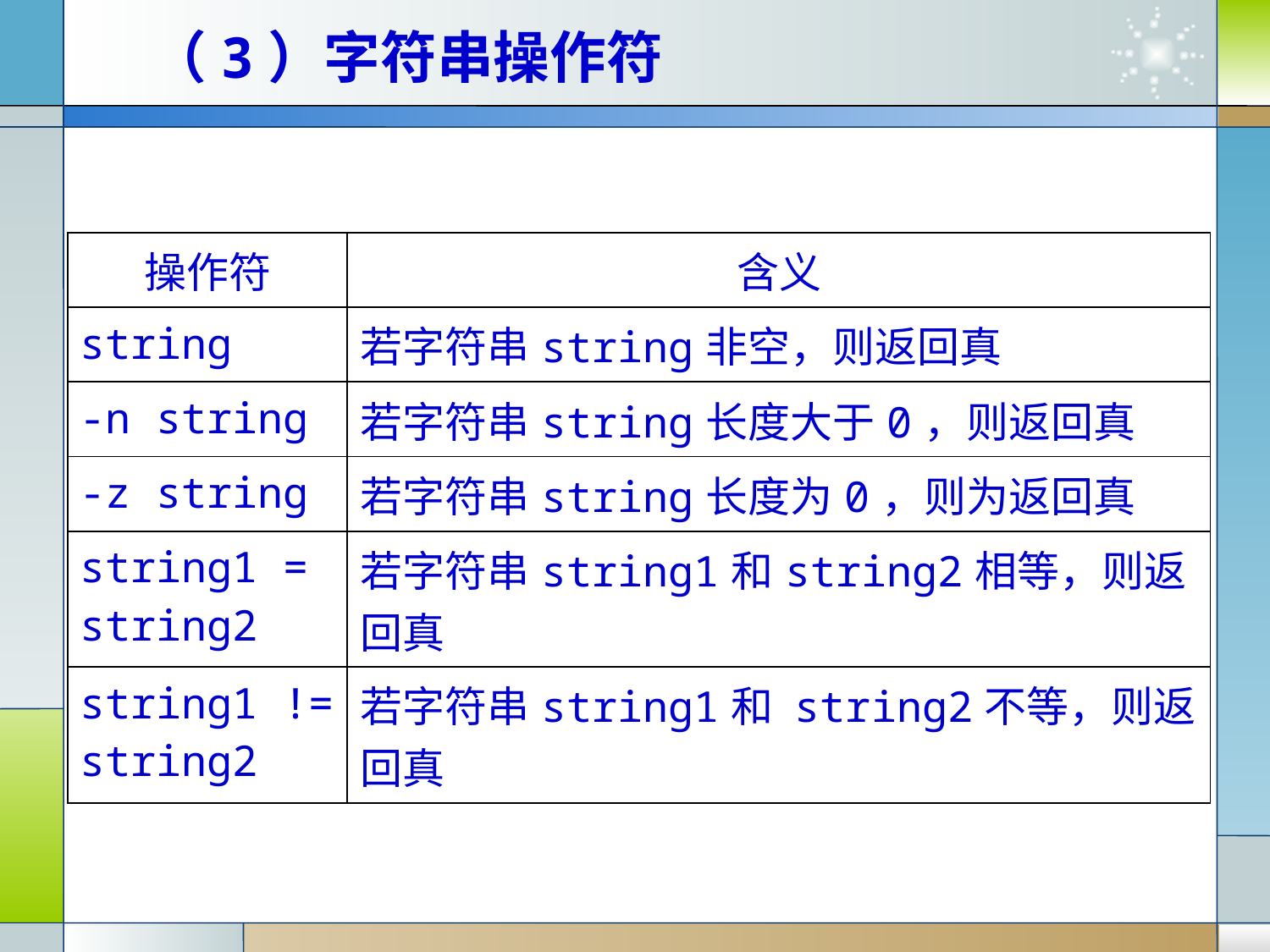

# （3）字符串操作符
| 操作符 | 含义 |
| --- | --- |
| string | 若字符串string非空，则返回真 |
| -n string | 若字符串string长度大于0，则返回真 |
| -z string | 若字符串string长度为0，则为返回真 |
| string1 = string2 | 若字符串string1和string2相等，则返回真 |
| string1 != string2 | 若字符串string1和 string2不等，则返回真 |